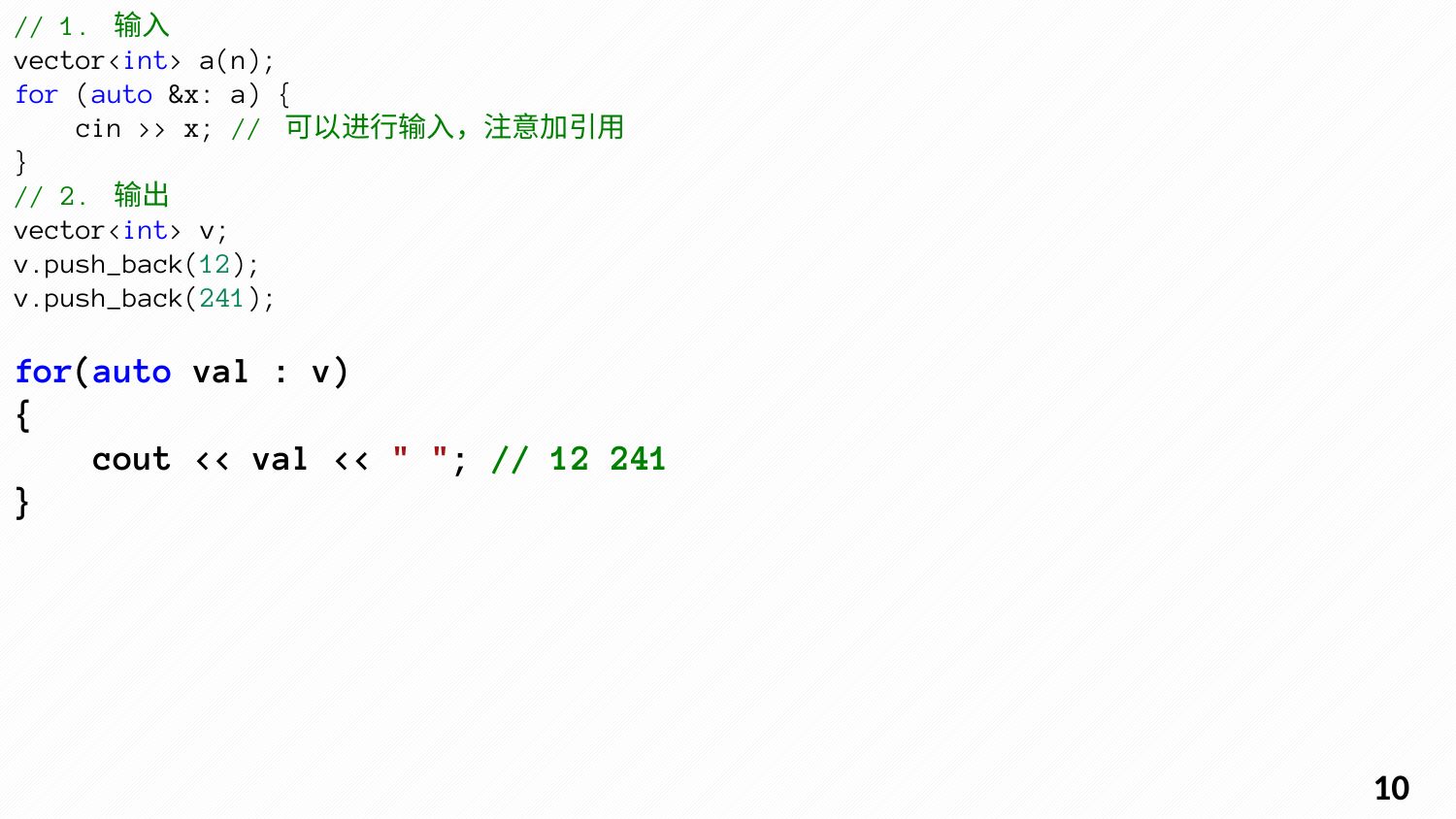

// 1. 输入
vector<int> a(n);
for (auto &x: a) {
    cin >> x; // 可以进行输入，注意加引用
}
// 2. 输出
vector<int> v;
v.push_back(12);
v.push_back(241);

for(auto val : v)
{
    cout << val << " "; // 12 241
}

10